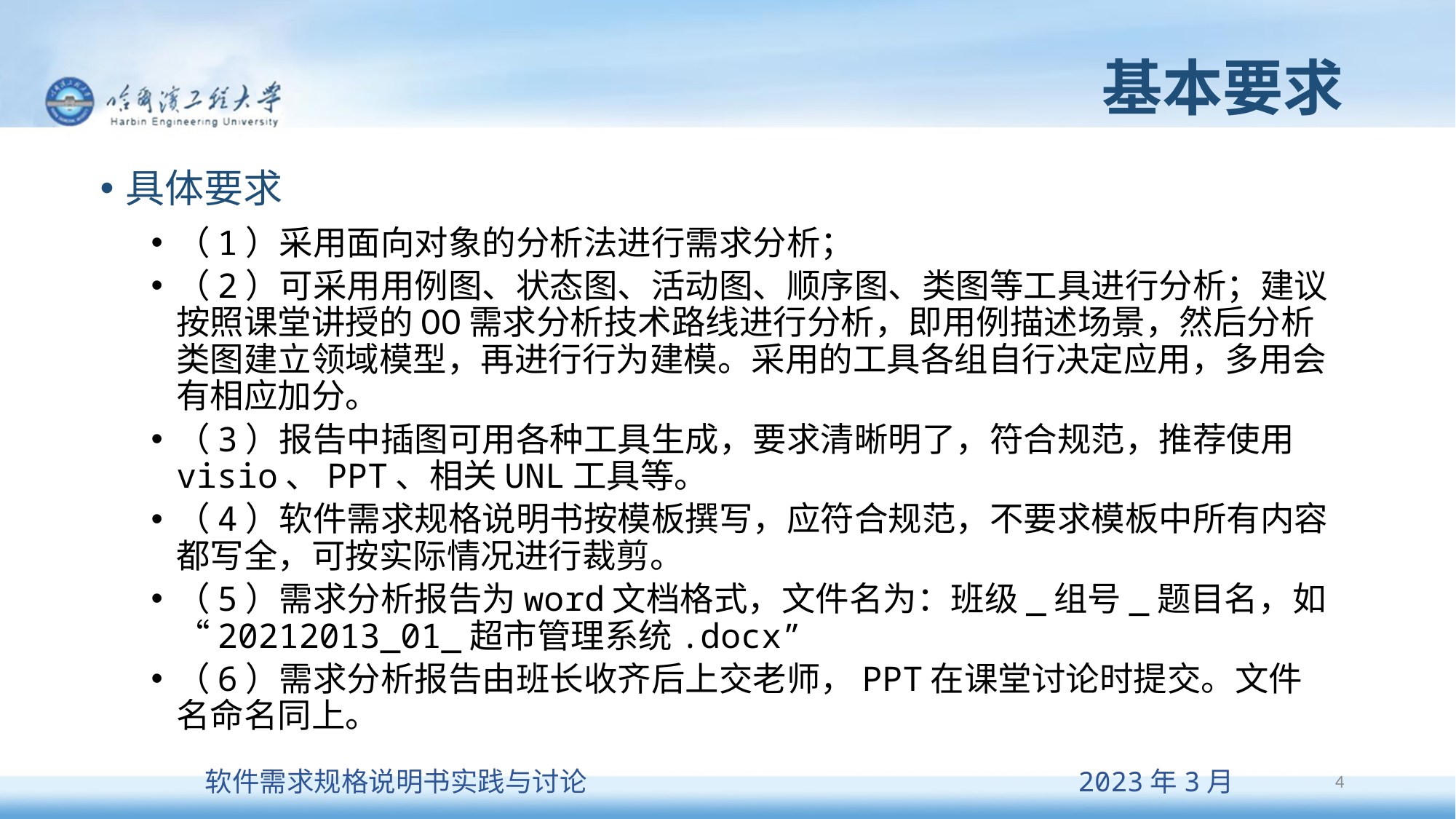

# 基本要求
具体要求
（1）采用面向对象的分析法进行需求分析；
（2）可采用用例图、状态图、活动图、顺序图、类图等工具进行分析；建议按照课堂讲授的OO需求分析技术路线进行分析，即用例描述场景，然后分析类图建立领域模型，再进行行为建模。采用的工具各组自行决定应用，多用会有相应加分。
（3）报告中插图可用各种工具生成，要求清晰明了，符合规范，推荐使用visio、PPT、相关UNL工具等。
（4）软件需求规格说明书按模板撰写，应符合规范，不要求模板中所有内容都写全，可按实际情况进行裁剪。
（5）需求分析报告为word文档格式，文件名为：班级_组号_题目名，如“20212013_01_超市管理系统.docx”
（6）需求分析报告由班长收齐后上交老师，PPT在课堂讨论时提交。文件名命名同上。

4